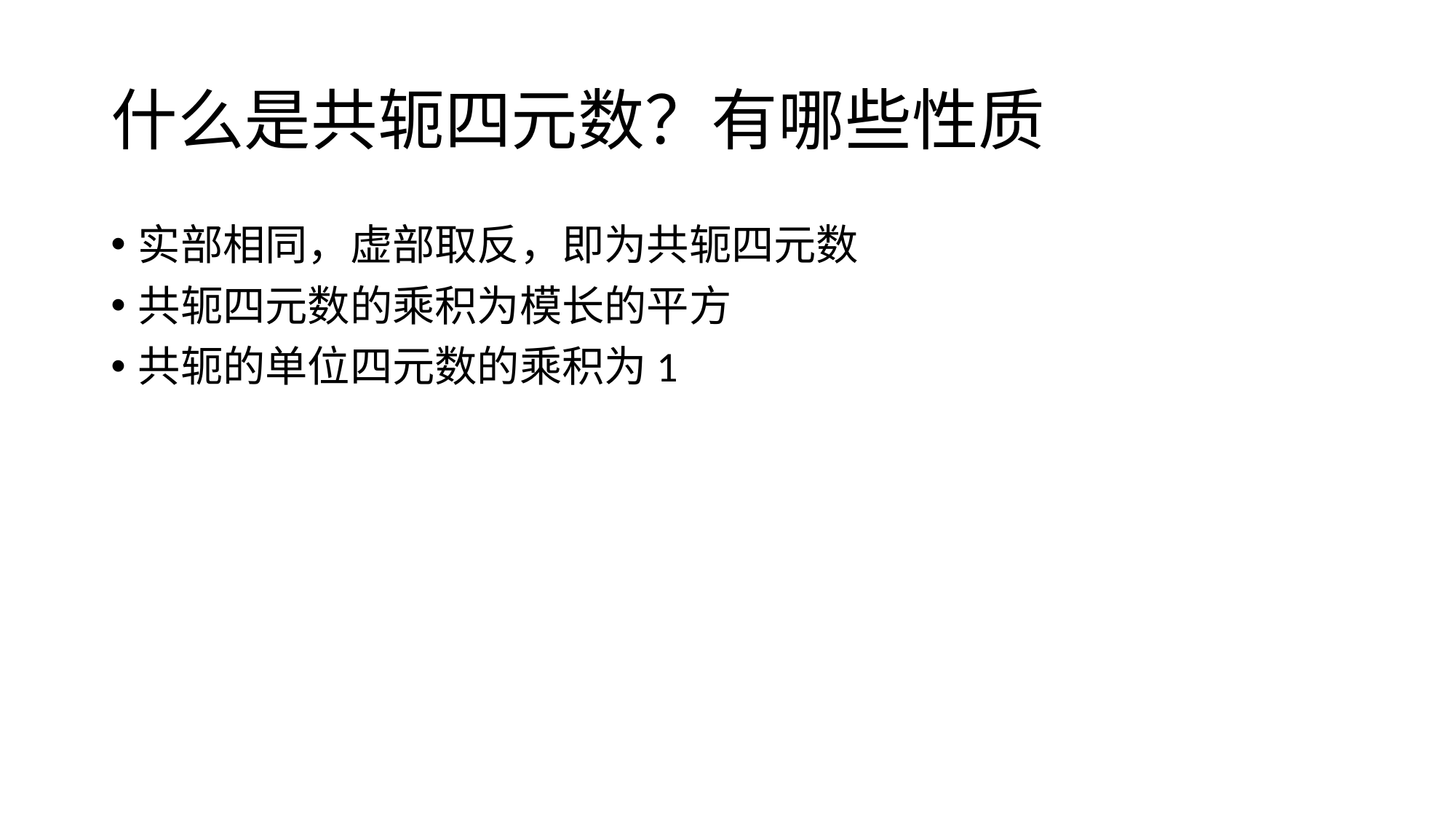

# 什么是共轭四元数？有哪些性质
实部相同，虚部取反，即为共轭四元数
共轭四元数的乘积为模长的平方
共轭的单位四元数的乘积为1